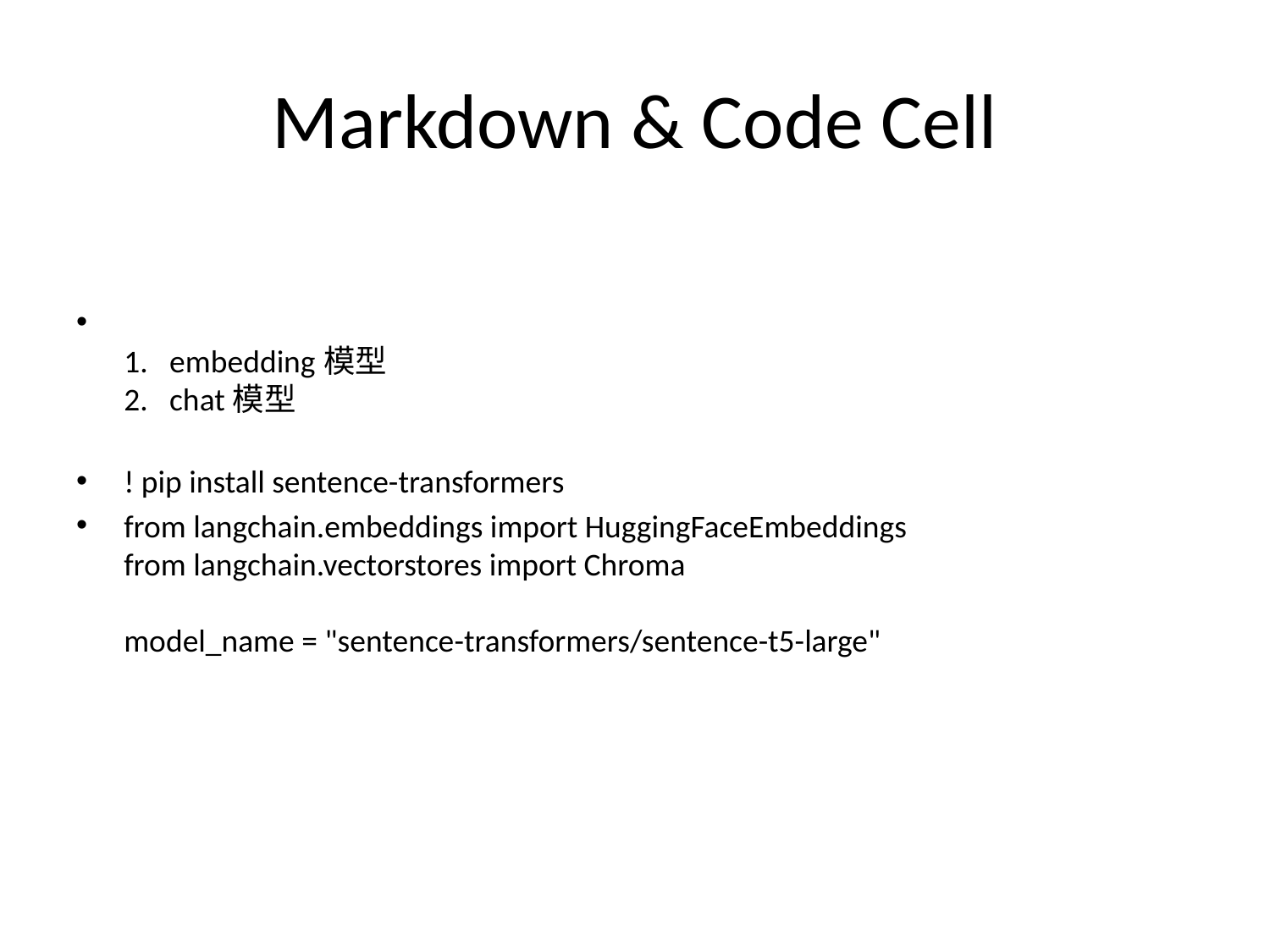

# Markdown & Code Cell

1.   embedding模型
2.   chat模型
! pip install sentence-transformers
from langchain.embeddings import HuggingFaceEmbeddings
from langchain.vectorstores import Chroma
model_name = "sentence-transformers/sentence-t5-large"